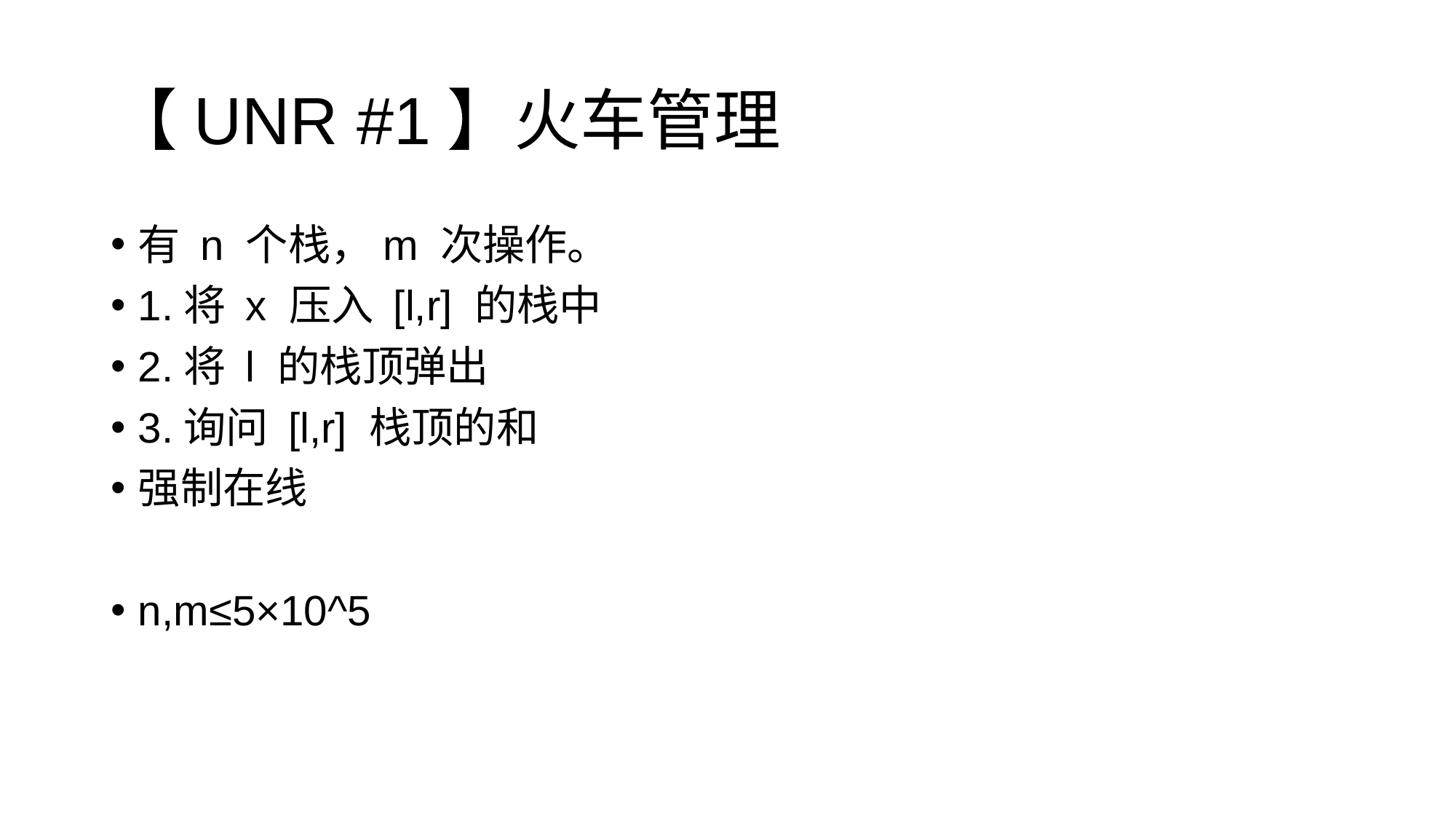

# 【UNR #1】火车管理
有 n 个栈，m 次操作。
1.将 x 压入 [l,r] 的栈中
2.将 l 的栈顶弹出
3.询问 [l,r] 栈顶的和
强制在线

n,m≤5×10^5